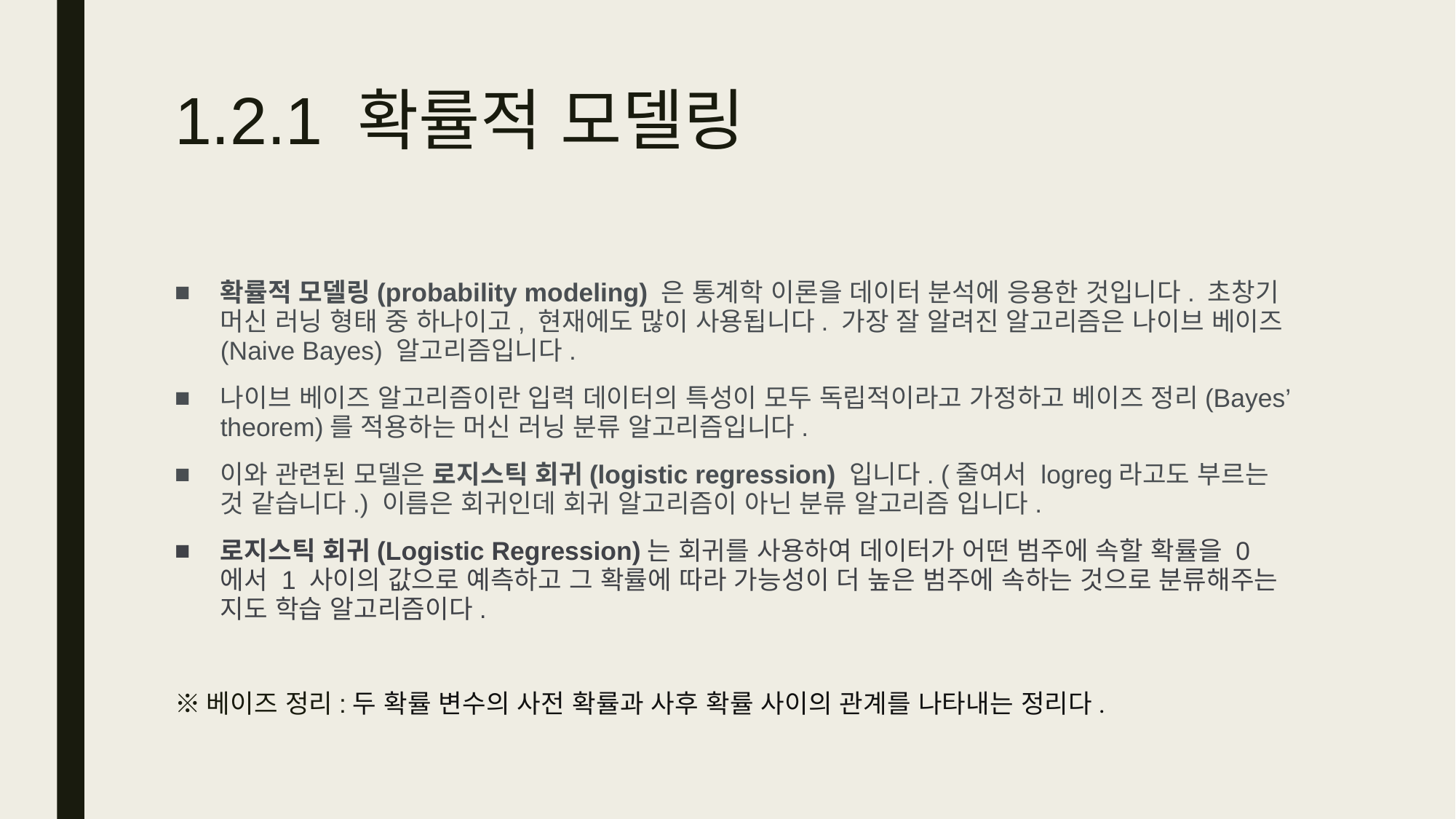

# 1.2.1 확률적 모델링
확률적 모델링(probability modeling) 은 통계학 이론을 데이터 분석에 응용한 것입니다. 초창기 머신 러닝 형태 중 하나이고, 현재에도 많이 사용됩니다. 가장 잘 알려진 알고리즘은 나이브 베이즈(Naive Bayes) 알고리즘입니다.
나이브 베이즈 알고리즘이란 입력 데이터의 특성이 모두 독립적이라고 가정하고 베이즈 정리(Bayes’ theorem)를 적용하는 머신 러닝 분류 알고리즘입니다.
이와 관련된 모델은 로지스틱 회귀(logistic regression) 입니다. (줄여서 logreg라고도 부르는 것 같습니다.) 이름은 회귀인데 회귀 알고리즘이 아닌 분류 알고리즘 입니다.
로지스틱 회귀(Logistic Regression)는 회귀를 사용하여 데이터가 어떤 범주에 속할 확률을 0에서 1 사이의 값으로 예측하고 그 확률에 따라 가능성이 더 높은 범주에 속하는 것으로 분류해주는 지도 학습 알고리즘이다.

※베이즈 정리:두 확률 변수의 사전 확률과 사후 확률 사이의 관계를 나타내는 정리다.